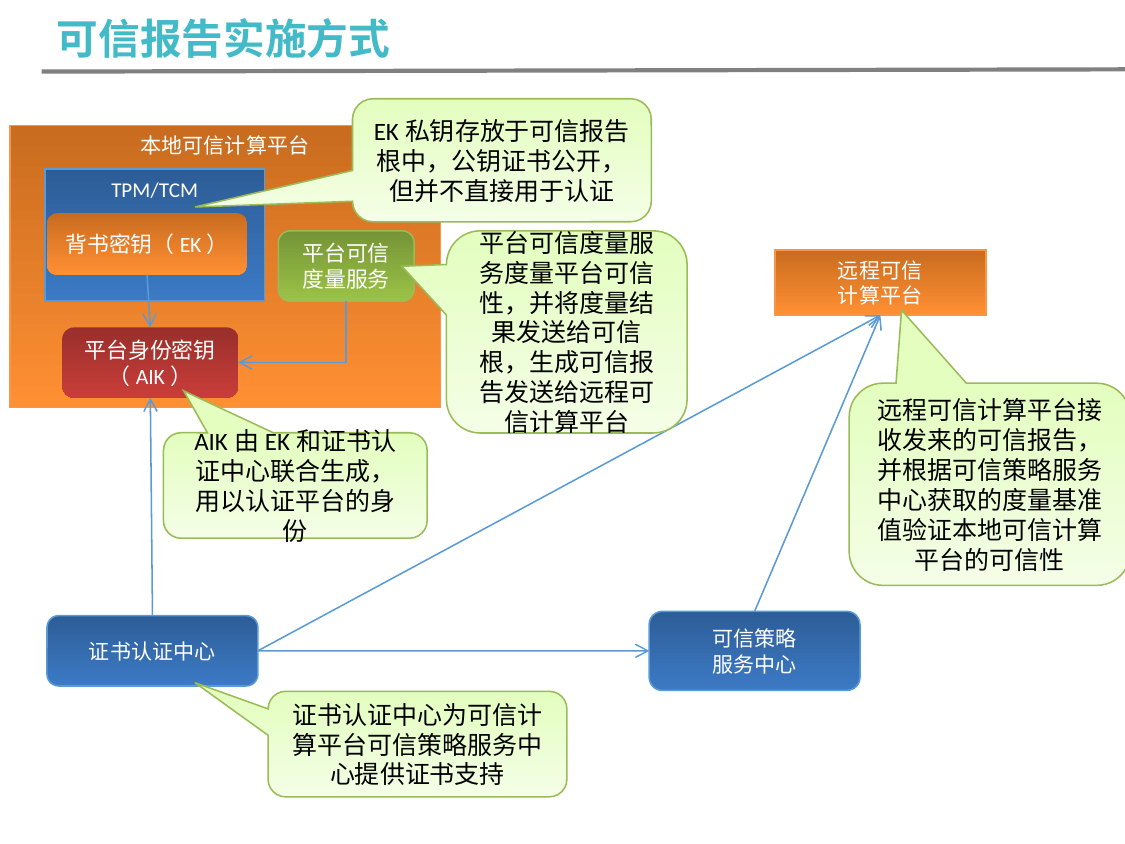

可信报告实施方式
可信报告实施方式
EK私钥存放于可信报告根中，公钥证书公开，但并不直接用于认证
本地可信计算平台
TPM/TCM
背书密钥（EK）
平台可信
度量服务
平台可信度量服务度量平台可信性，并将度量结果发送给可信根，生成可信报告发送给远程可信计算平台
远程可信
计算平台
平台身份密钥
（AIK）
远程可信计算平台接收发来的可信报告，并根据可信策略服务中心获取的度量基准值验证本地可信计算平台的可信性
AIK由EK和证书认证中心联合生成，用以认证平台的身份
可信策略
服务中心
证书认证中心
证书认证中心为可信计算平台可信策略服务中心提供证书支持
可信计算北京市重点实验室
*
*